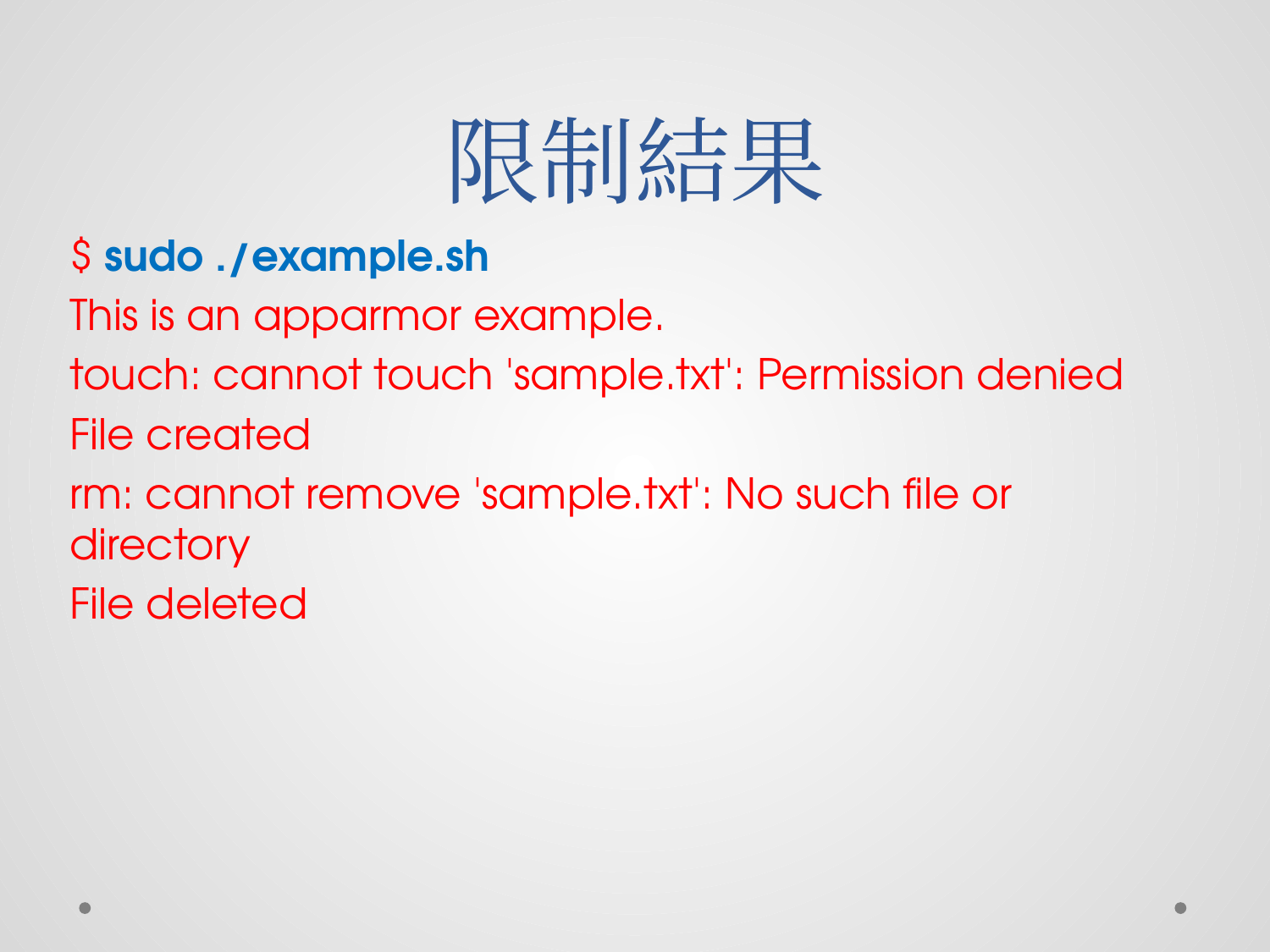

# 限制結果
$ sudo ./example.sh
This is an apparmor example.
touch: cannot touch 'sample.txt': Permission denied
File created
rm: cannot remove 'sample.txt': No such file or directory
File deleted